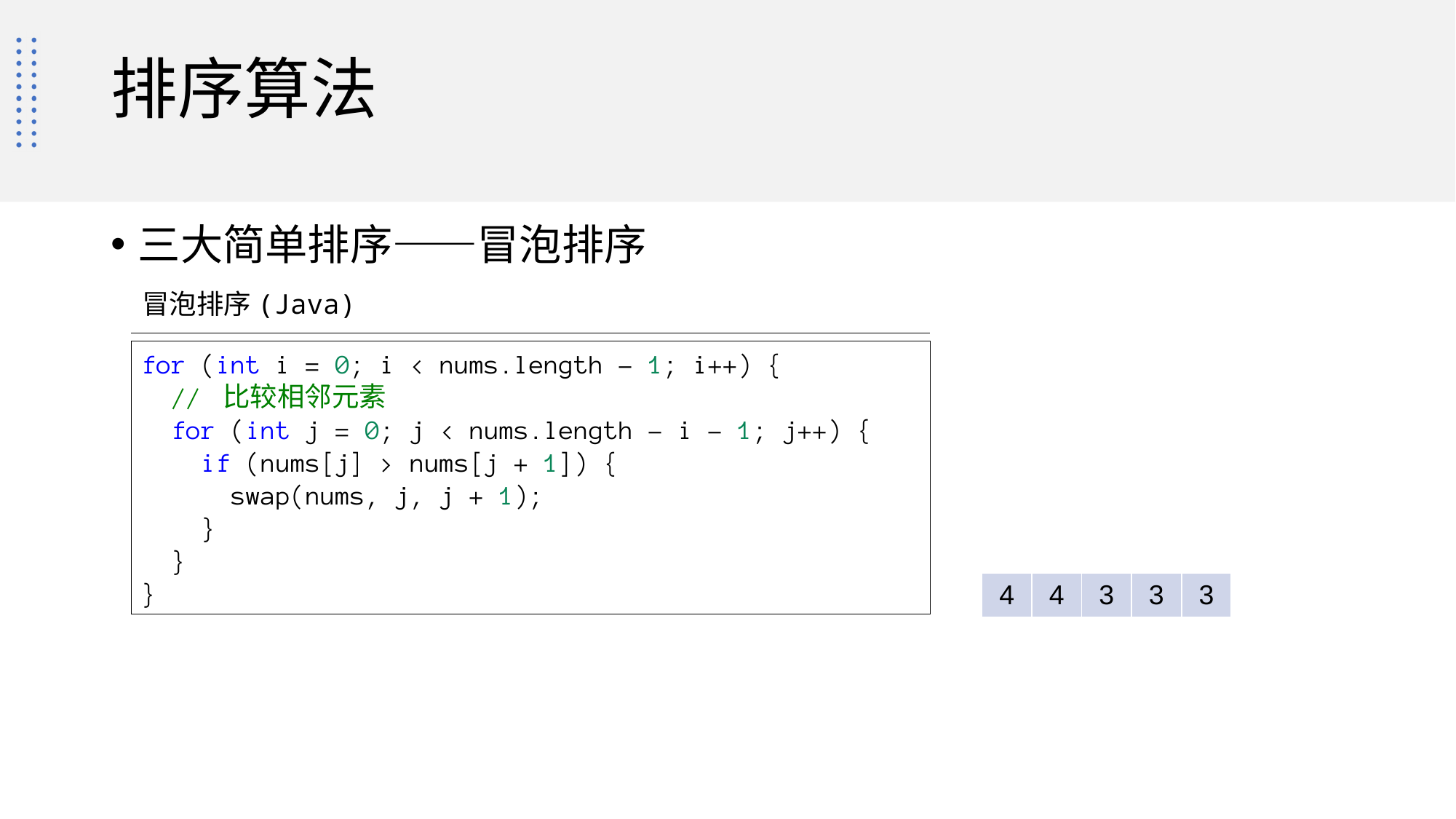

# 排序算法
三大简单排序——冒泡排序
冒泡排序(Java)
for (int i = 0; i < nums.length - 1; i++) {
  // 比较相邻元素
  for (int j = 0; j < nums.length - i - 1; j++) {
    if (nums[j] > nums[j + 1]) {
      swap(nums, j, j + 1);
    }
  }
}
| 4 |
| --- |
| 4 |
| --- |
| 2 |
| --- |
| 5 |
| --- |
| 3 |
| --- |
| 5 |
| --- |
| 3 |
| --- |
| 6 |
| --- |
| 3 |
| --- |